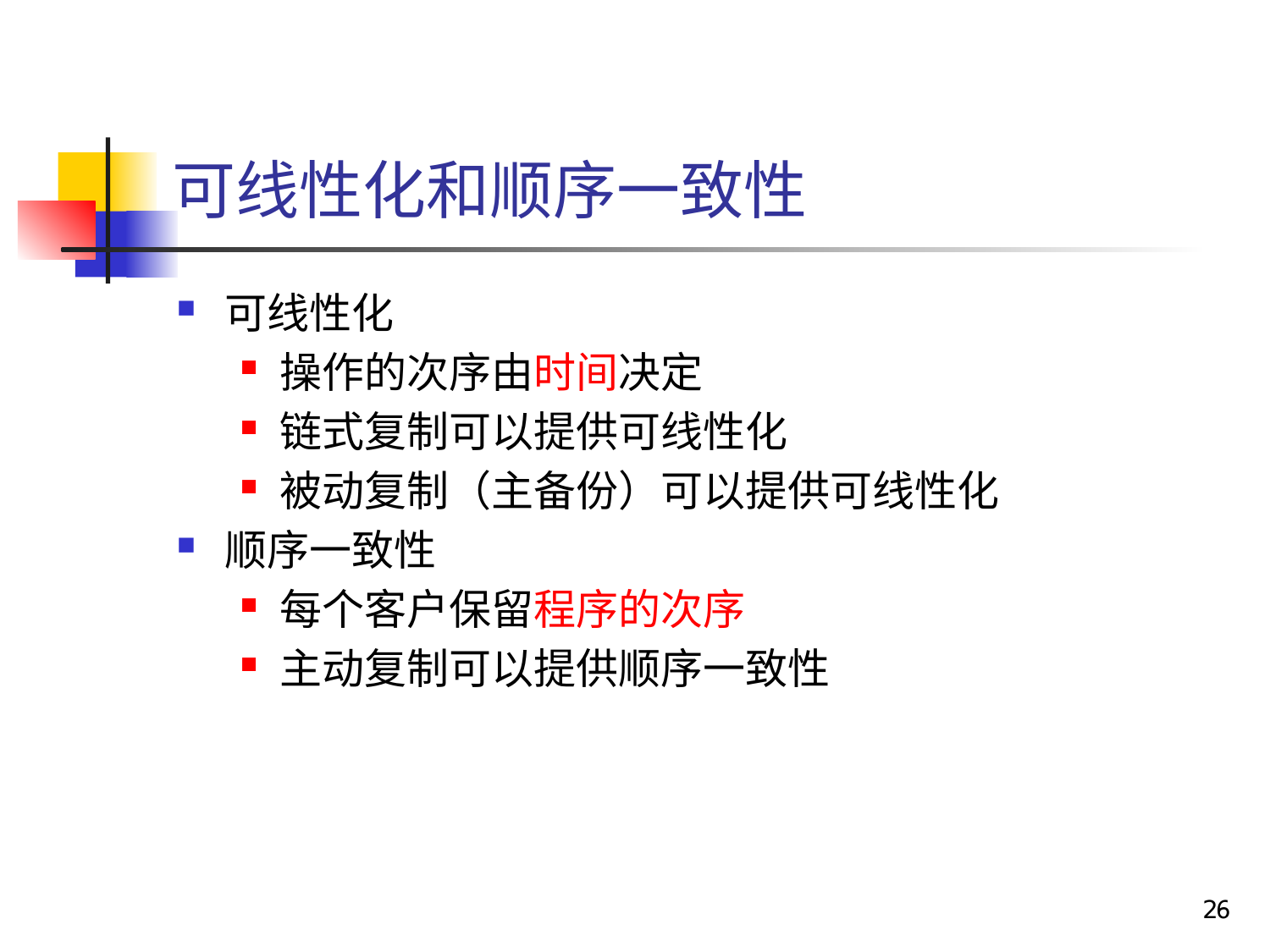

# 可线性化和顺序一致性
可线性化
操作的次序由时间决定
链式复制可以提供可线性化
被动复制（主备份）可以提供可线性化
顺序一致性
每个客户保留程序的次序
主动复制可以提供顺序一致性
26